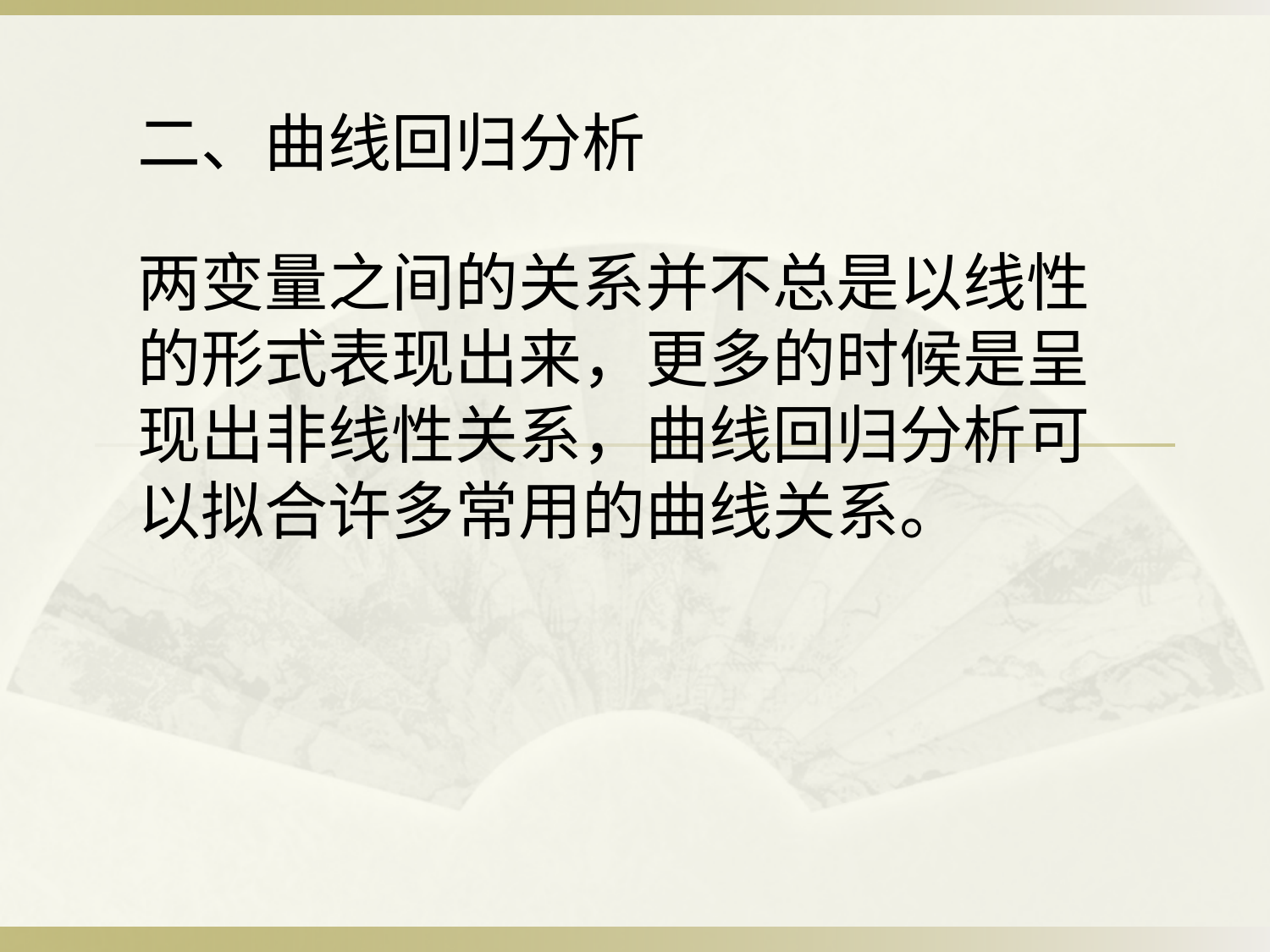

二、曲线回归分析
两变量之间的关系并不总是以线性的形式表现出来，更多的时候是呈现出非线性关系，曲线回归分析可以拟合许多常用的曲线关系。